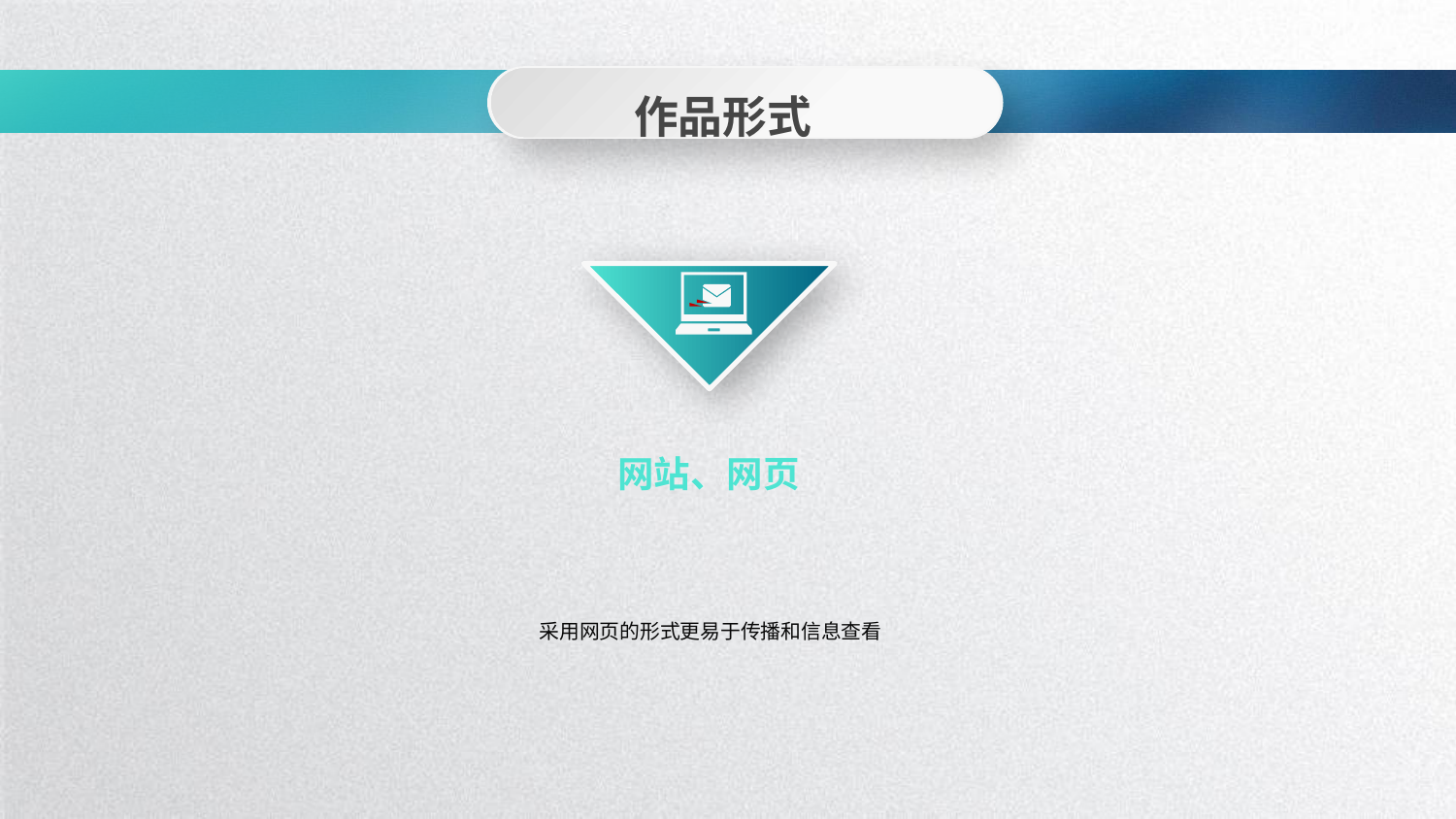

作品形式

网站、网页
采用网页的形式更易于传播和信息查看
延时文字，不要可以删除